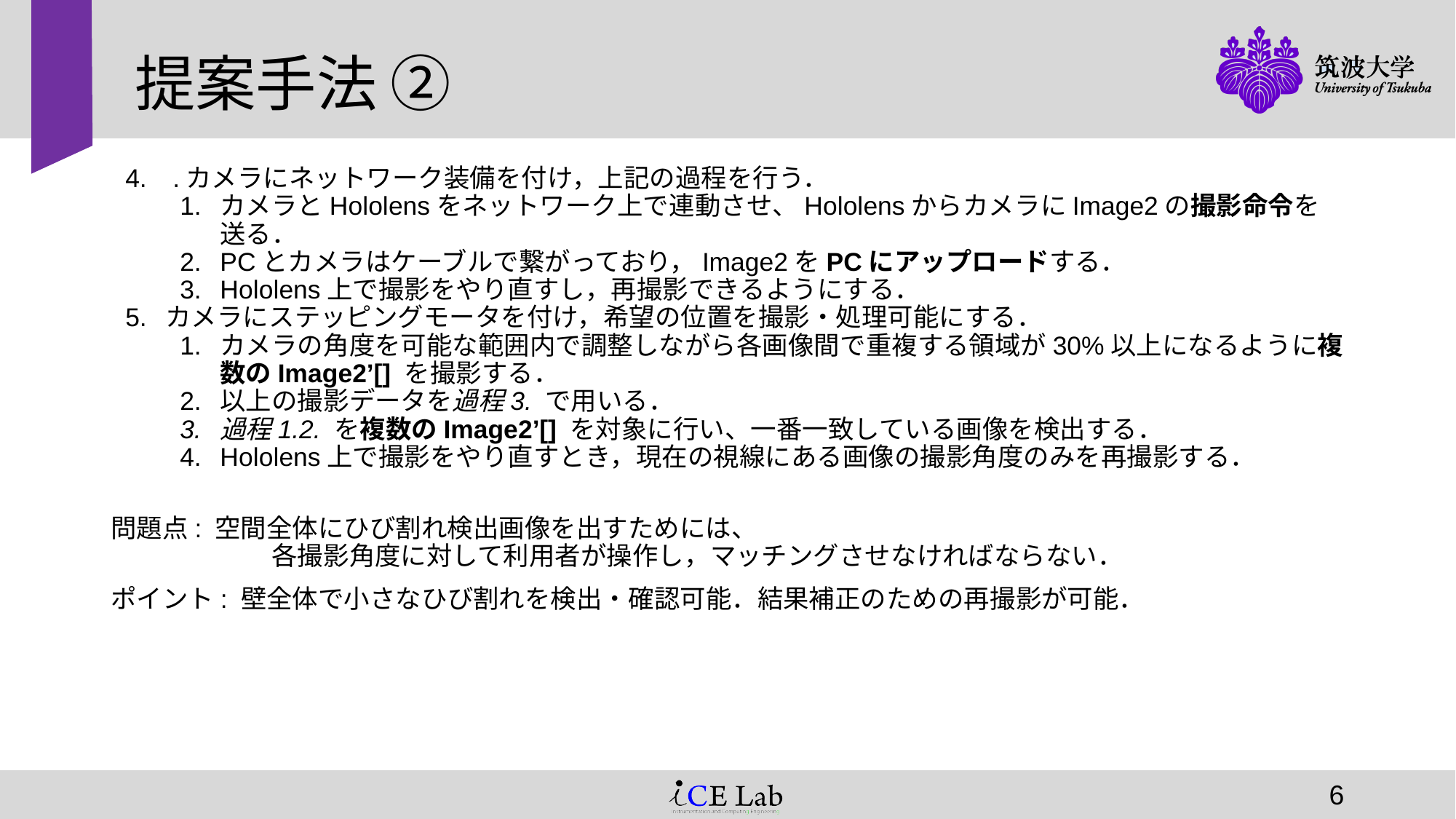

# 提案手法 ②
 .カメラにネットワーク装備を付け，上記の過程を行う．
カメラとHololensをネットワーク上で連動させ、HololensからカメラにImage2の撮影命令を送る．
PCとカメラはケーブルで繋がっており，Image2をPCにアップロードする．
Hololens上で撮影をやり直すし，再撮影できるようにする．
カメラにステッピングモータを付け，希望の位置を撮影・処理可能にする．
カメラの角度を可能な範囲内で調整しながら各画像間で重複する領域が30%以上になるように複数のImage2’[] を撮影する．
以上の撮影データを過程3. で用いる．
過程1.2. を複数のImage2’[] を対象に行い、一番一致している画像を検出する．
Hololens上で撮影をやり直すとき，現在の視線にある画像の撮影角度のみを再撮影する．

問題点: 空間全体にひび割れ検出画像を出すためには、
	　　各撮影角度に対して利用者が操作し，マッチングさせなければならない．
ポイント: 壁全体で小さなひび割れを検出・確認可能．結果補正のための再撮影が可能．
6